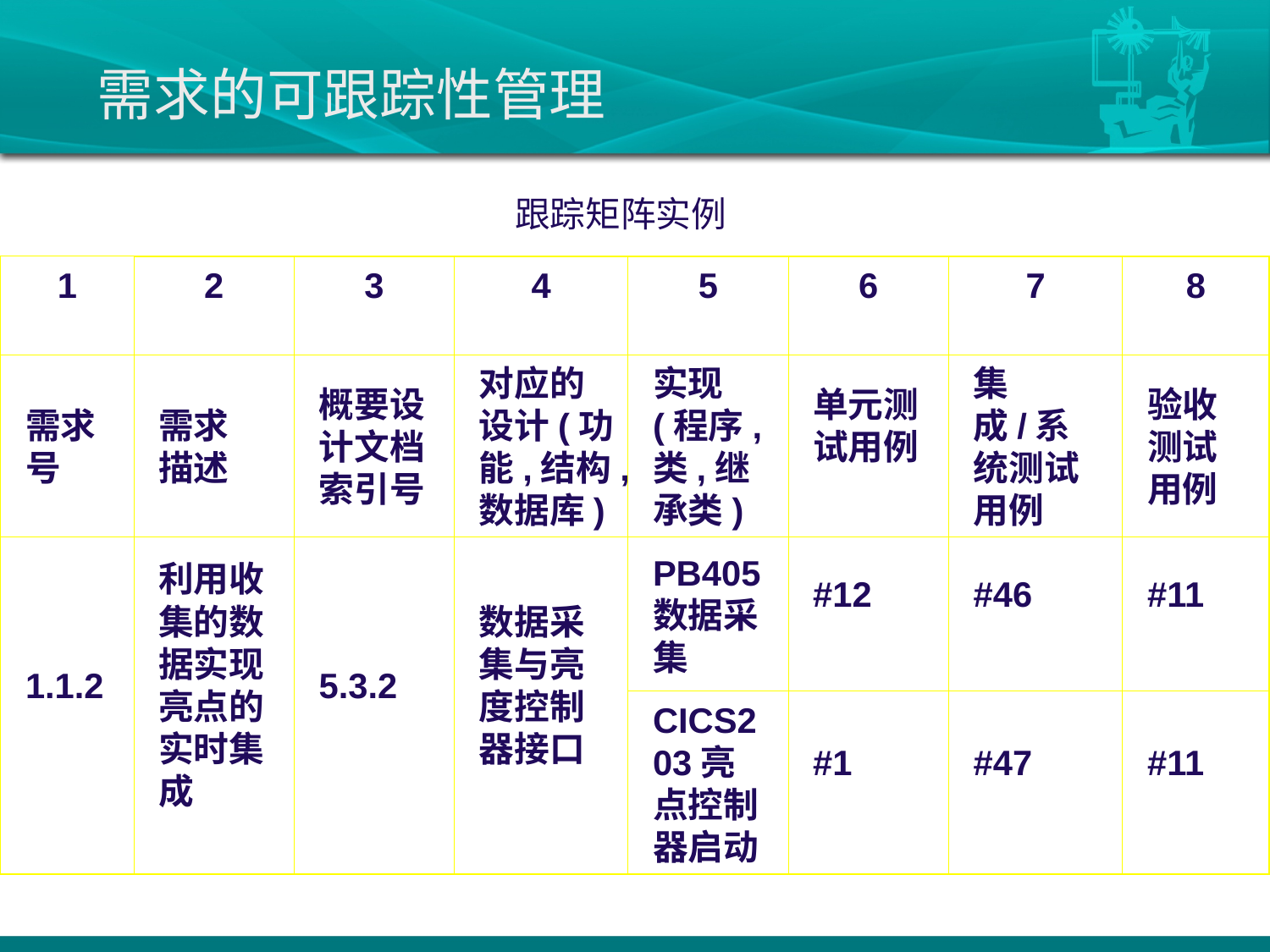

需求的可跟踪性管理
   跟踪矩阵实例

1

2

3

4

5

6

7

8

需求号

需求
描述

概要设计文档
索引号

对应的设计(功能,结构,数据库)

实现
(程序,类,继承类)

单元测试用例

集成/系统测试用例

验收
测试
用例

1.1.2

利用收集的数据实现亮点的实时集成

5.3.2

数据采集与亮度控制器接口

PB405
数据采集

#12

#46

#11

CICS203亮点控制器启动

#1

#47

#11